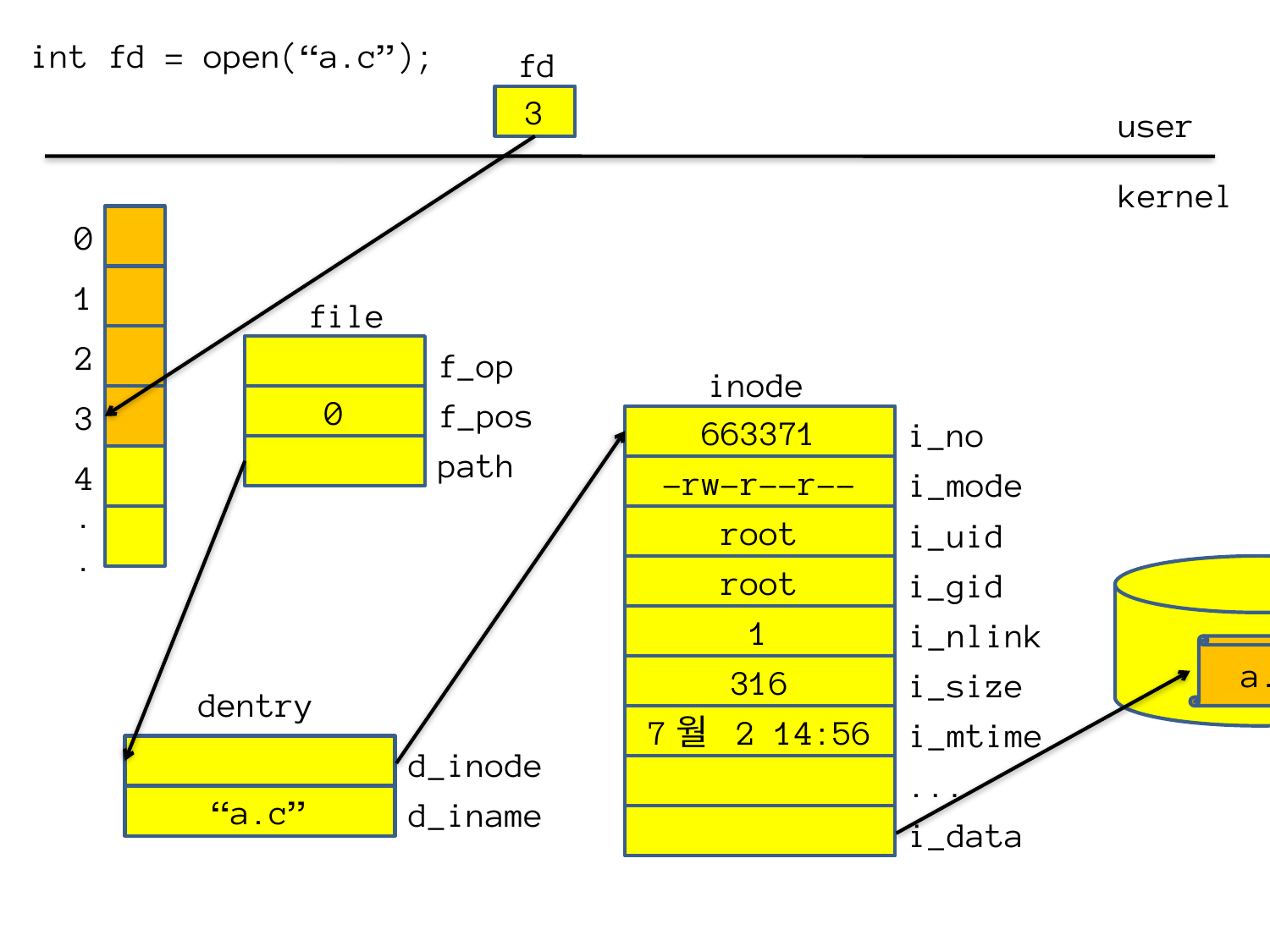

int fd = open(“a.c”);
fd
3
user
kernel
0

1

file
2

f_op
inode
3

0
f_pos
663371
i_no

path
4

-rw-r--r--
i_mode
..

root
i_uid
root
i_gid

1
i_nlink
a.c
316
i_size
dentry
7월  2 14:56
i_mtime

d_inode

...
“a.c”
d_iname

i_data